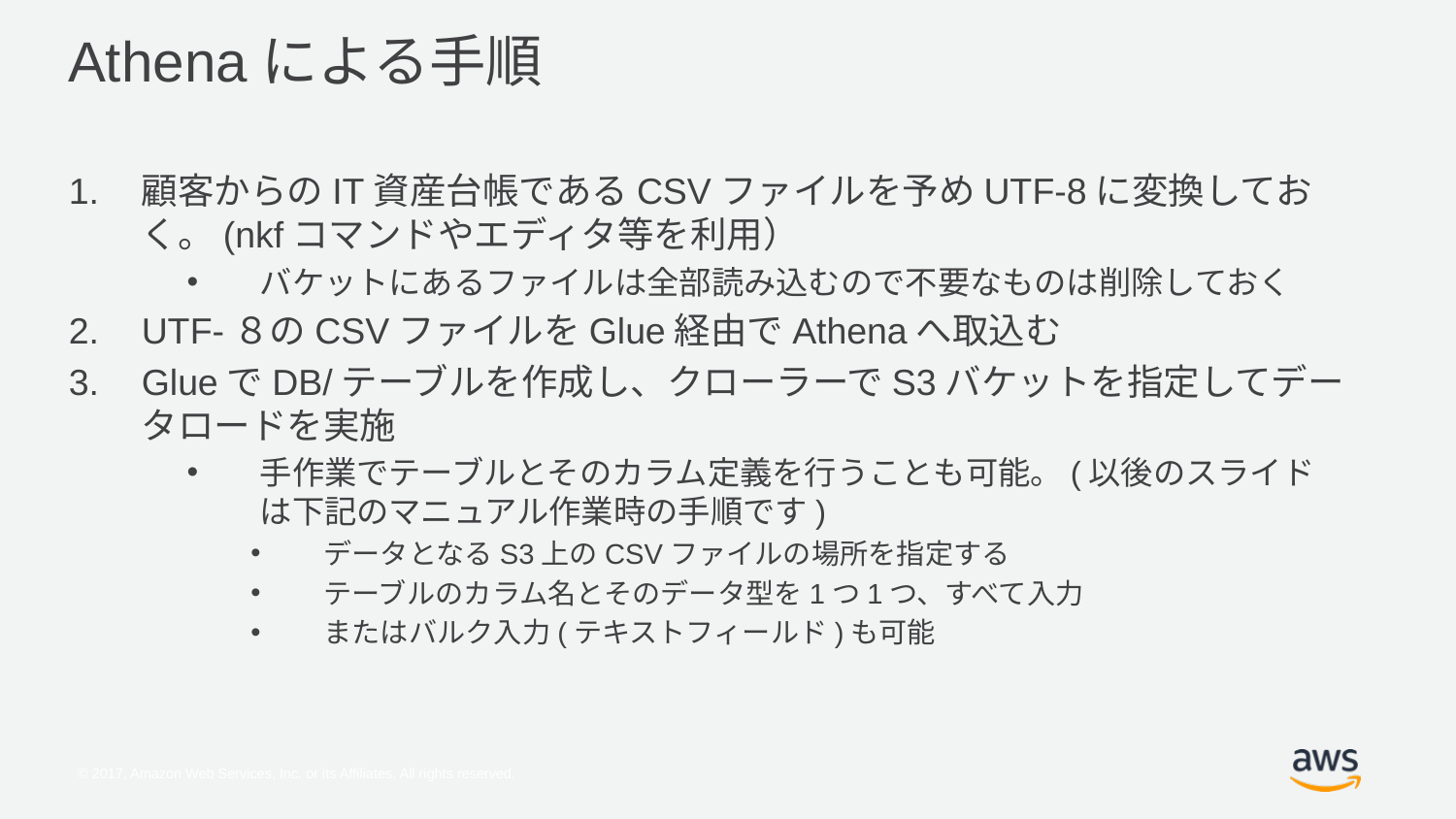

# Athenaによる手順
顧客からのIT資産台帳であるCSVファイルを予めUTF-8に変換しておく。(nkfコマンドやエディタ等を利用）
バケットにあるファイルは全部読み込むので不要なものは削除しておく
UTF-８のCSVファイルをGlue経由でAthenaへ取込む
GlueでDB/テーブルを作成し、クローラーでS3バケットを指定してデータロードを実施
手作業でテーブルとそのカラム定義を行うことも可能。(以後のスライドは下記のマニュアル作業時の手順です)
データとなるS3上のCSVファイルの場所を指定する
テーブルのカラム名とそのデータ型を1つ1つ、すべて入力
またはバルク入力(テキストフィールド)も可能